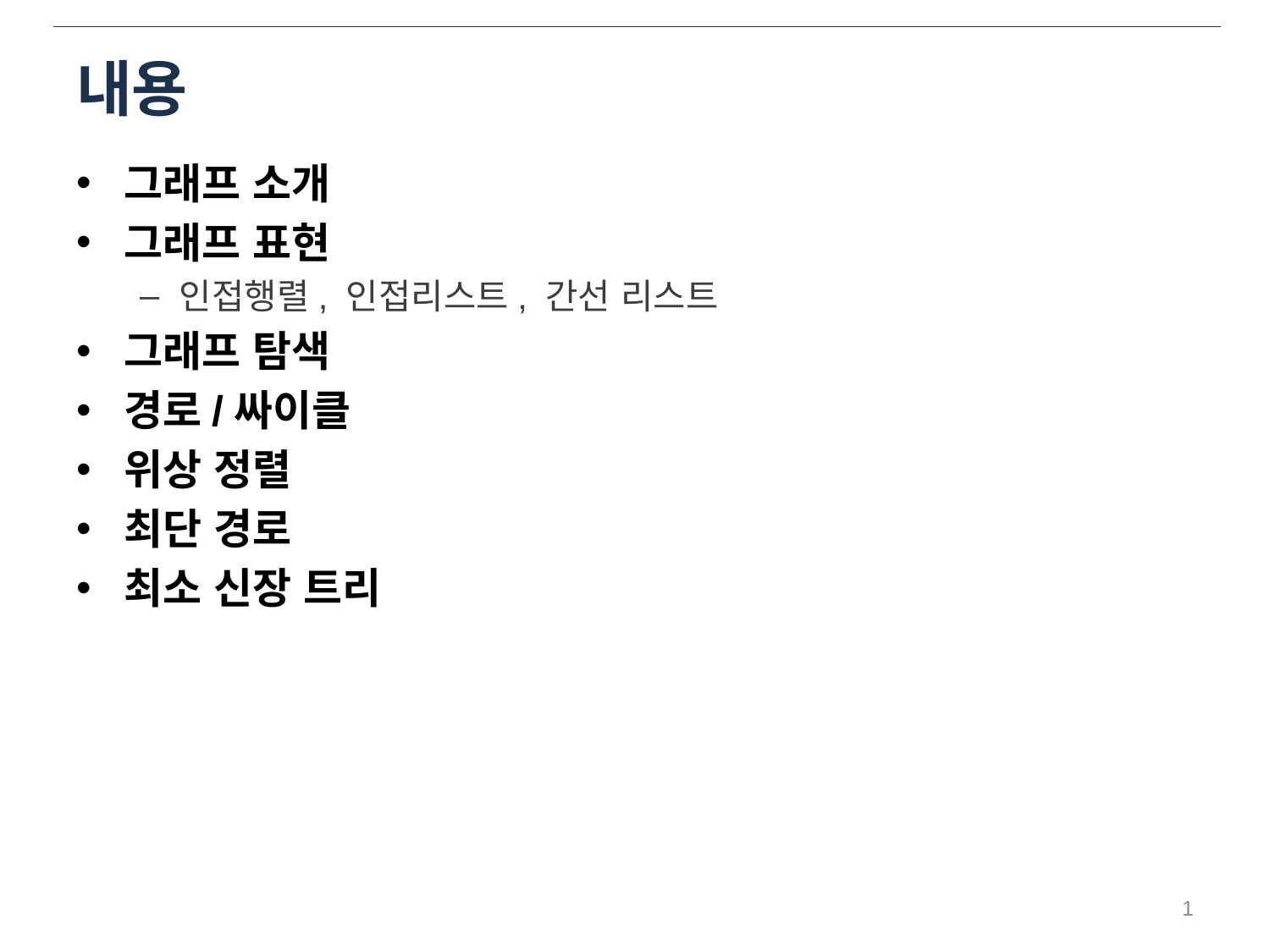

# 내용
그래프 소개
그래프 표현
인접행렬, 인접리스트, 간선 리스트
그래프 탐색
경로/싸이클
위상 정렬
최단 경로
최소 신장 트리

1